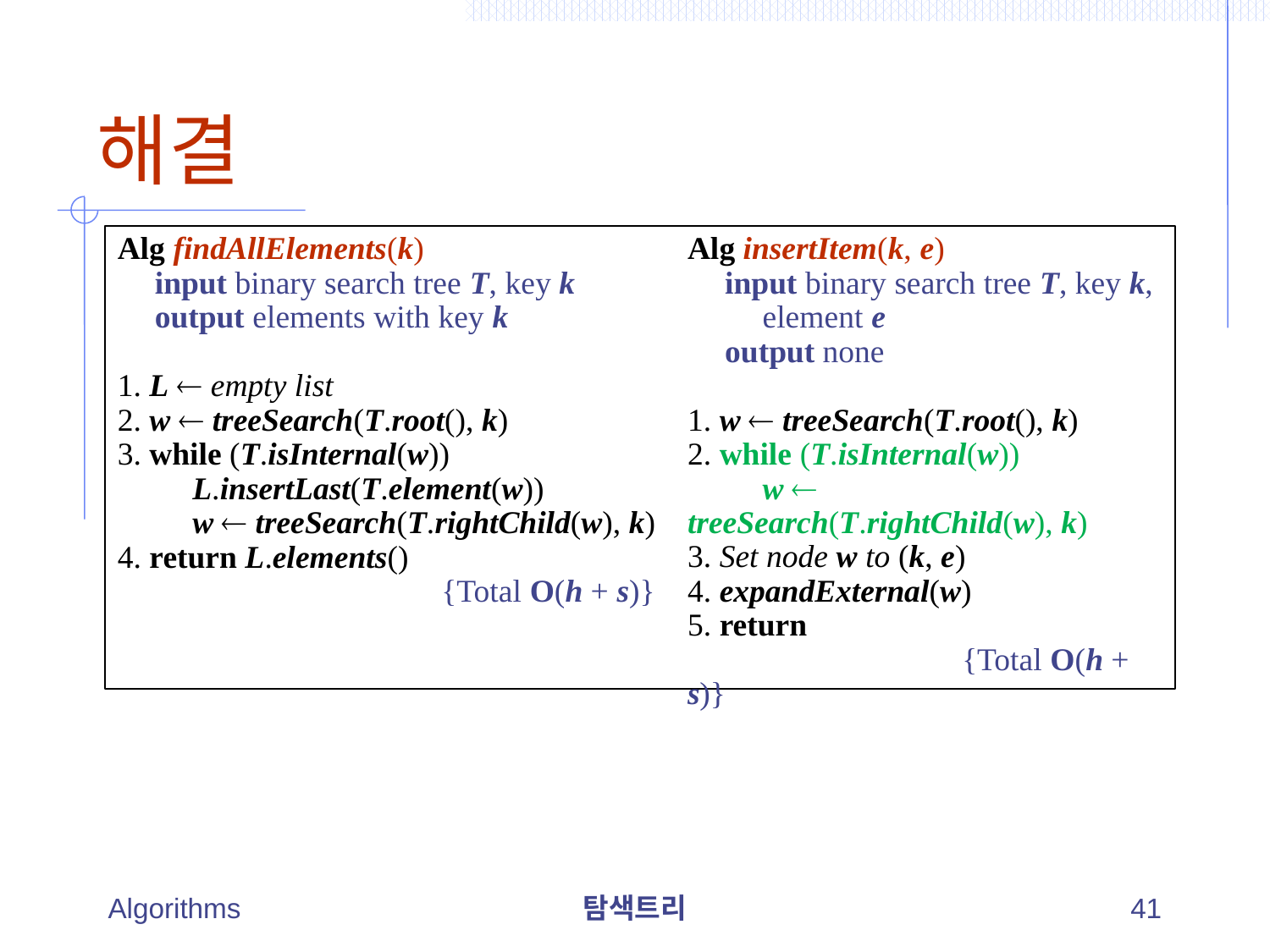

# 해결

Alg findAllElements(k)
	input binary search tree T, key k
	output elements with key k

1. L ← empty list
2. w ← treeSearch(T.root(), k)
3. while (T.isInternal(w))
		L.insertLast(T.element(w))
		w ← treeSearch(T.rightChild(w), k)
4. return L.elements()
							{Total O(h + s)}
Alg insertItem(k, e)
	input binary search tree T, key k, 		element e
	output none

1. w ← treeSearch(T.root(), k)
2. while (T.isInternal(w))
		w ← 					treeSearch(T.rightChild(w), k)
3. Set node w to (k, e)
4. expandExternal(w)
5. return
						{Total O(h + s)}
Algorithms
탐색트리
41